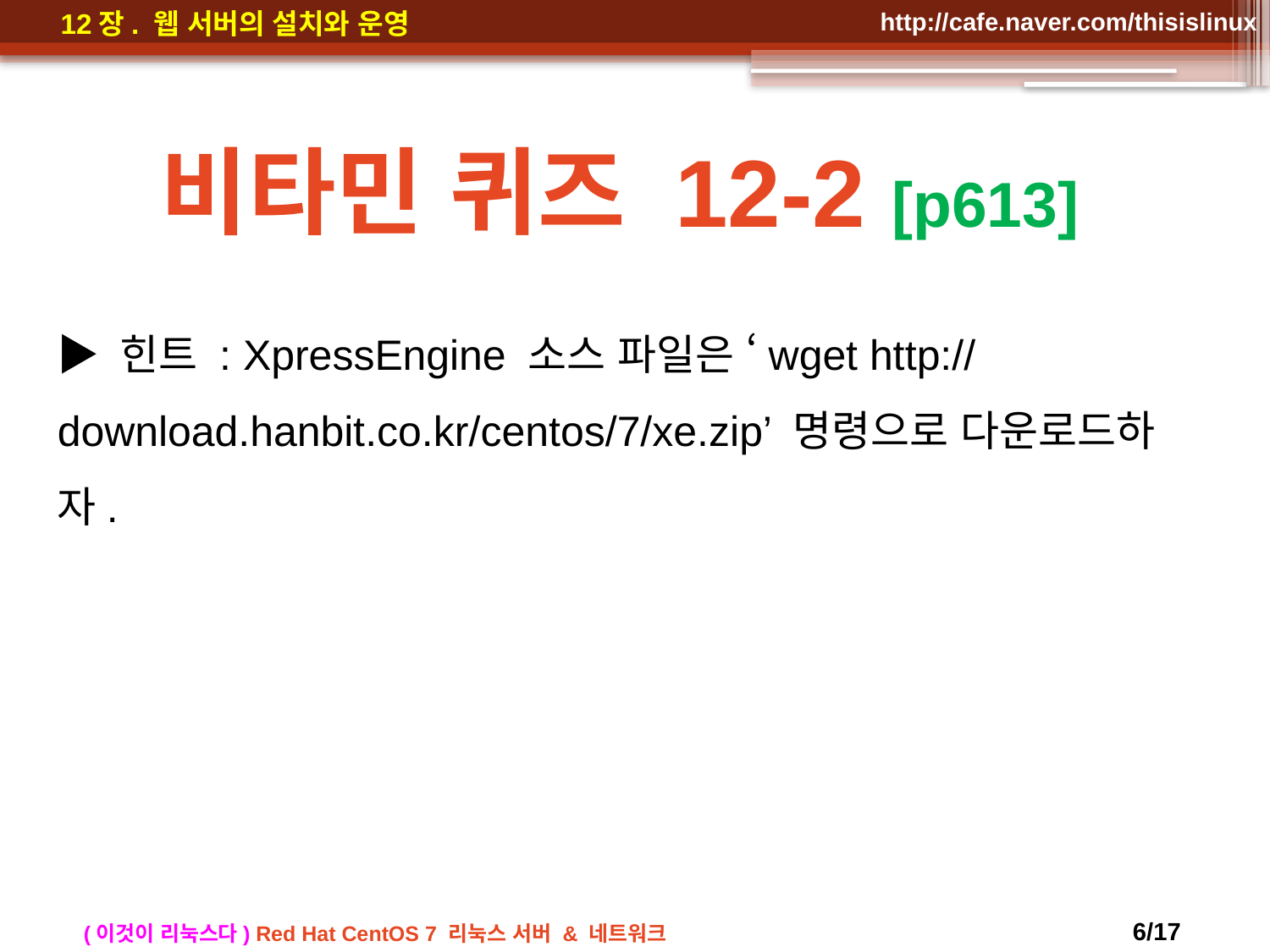

비타민 퀴즈 12-2 [p613]
▶ 힌트 : XpressEngine 소스 파일은 ‘wget http://download.hanbit.co.kr/centos/7/xe.zip’ 명령으로 다운로드하자.